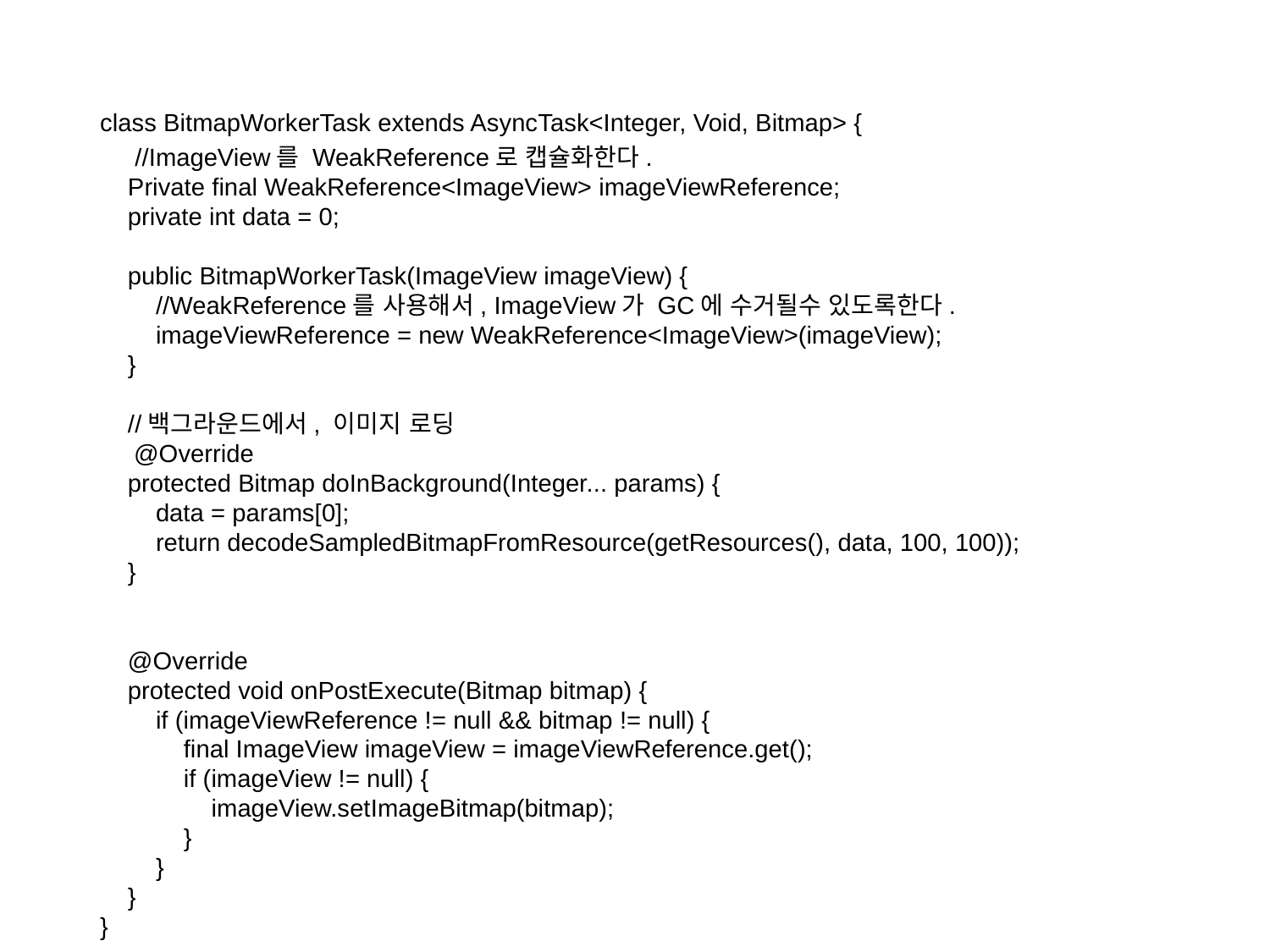

class BitmapWorkerTask extends AsyncTask<Integer, Void, Bitmap> {
     //ImageView를 WeakReference로 캡슐화한다.
    Private final WeakReference<ImageView> imageViewReference;
    private int data = 0;
    public BitmapWorkerTask(ImageView imageView) {
        //WeakReference를 사용해서, ImageView가 GC에 수거될수 있도록한다.
        imageViewReference = new WeakReference<ImageView>(imageView);
    }
    //백그라운드에서, 이미지 로딩
    @Override
    protected Bitmap doInBackground(Integer... params) {
        data = params[0];
        return decodeSampledBitmapFromResource(getResources(), data, 100, 100));
    }
    @Override
    protected void onPostExecute(Bitmap bitmap) {
        if (imageViewReference != null && bitmap != null) {
            final ImageView imageView = imageViewReference.get();
            if (imageView != null) {
                imageView.setImageBitmap(bitmap);
            }
        }
    }
}